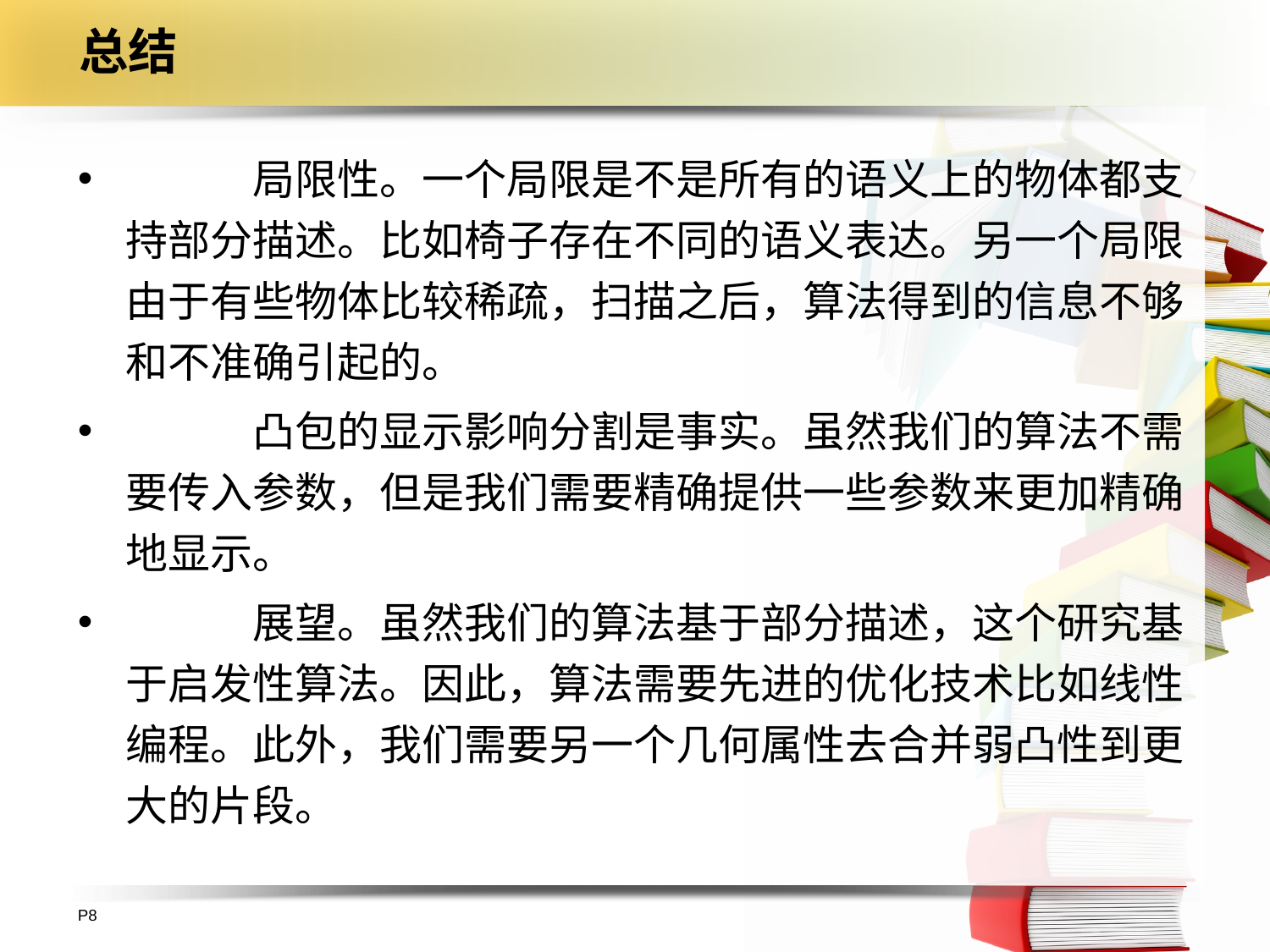

# 总结
	局限性。一个局限是不是所有的语义上的物体都支持部分描述。比如椅子存在不同的语义表达。另一个局限由于有些物体比较稀疏，扫描之后，算法得到的信息不够和不准确引起的。
	凸包的显示影响分割是事实。虽然我们的算法不需要传入参数，但是我们需要精确提供一些参数来更加精确地显示。
	展望。虽然我们的算法基于部分描述，这个研究基于启发性算法。因此，算法需要先进的优化技术比如线性编程。此外，我们需要另一个几何属性去合并弱凸性到更大的片段。
P8